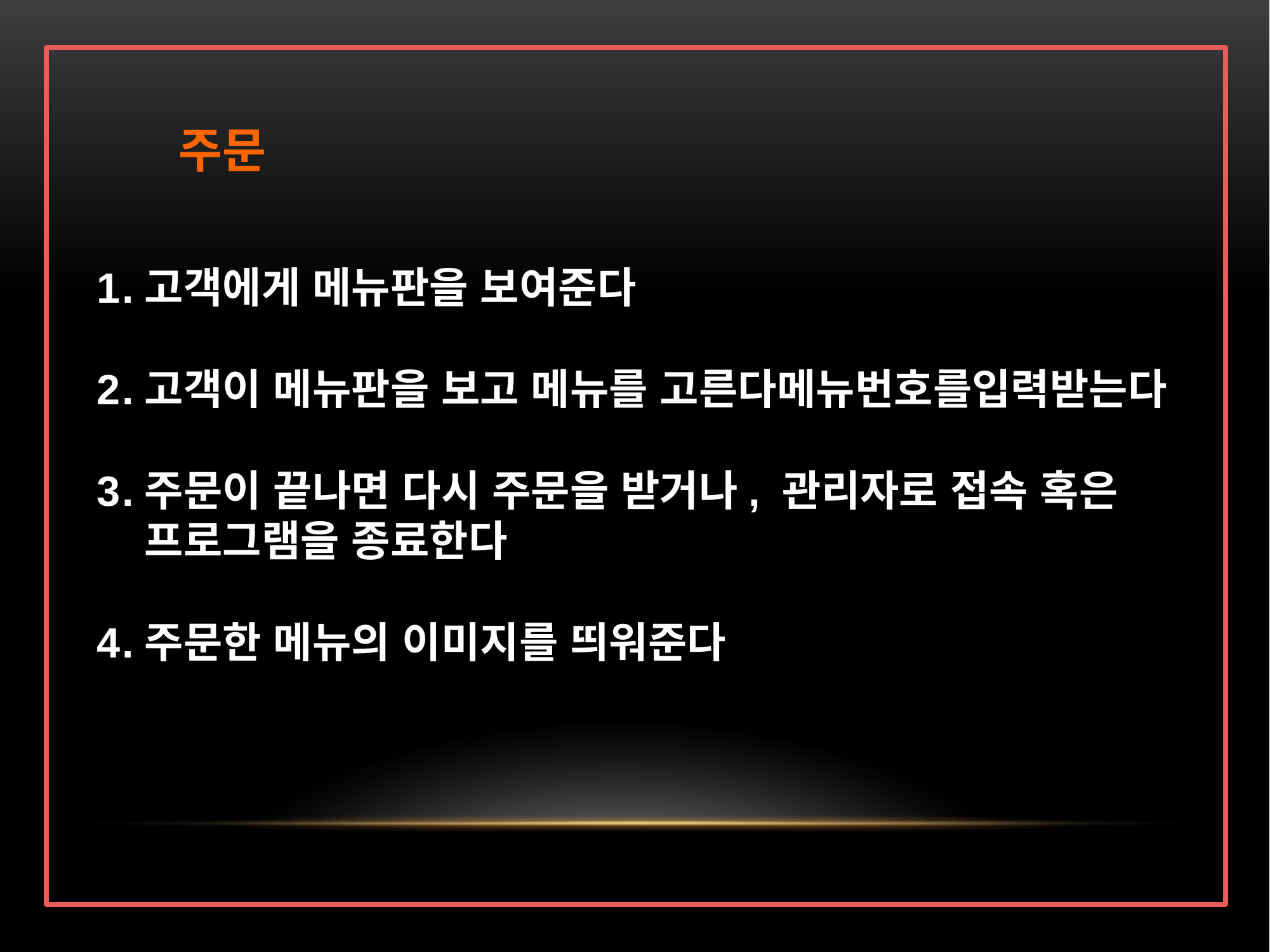

주문
고객에게 메뉴판을 보여준다
고객이 메뉴판을 보고 메뉴를 고른다메뉴번호를입력받는다

주문이 끝나면 다시 주문을 받거나, 관리자로 접속 혹은
프로그램을 종료한다

주문한 메뉴의 이미지를 띄워준다